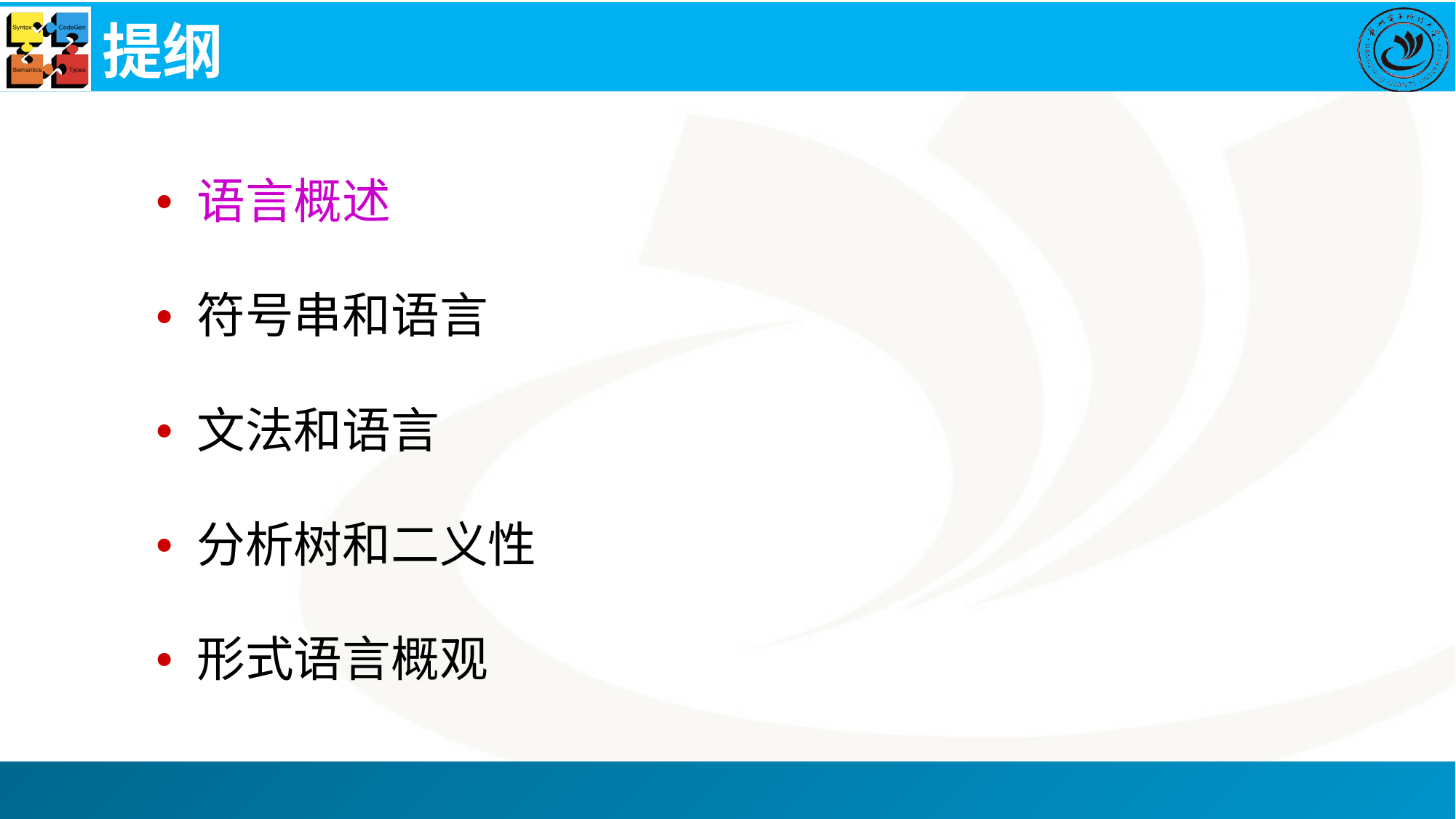

# 提纲
语言概述
符号串和语言
文法和语言
分析树和二义性
形式语言概观
3